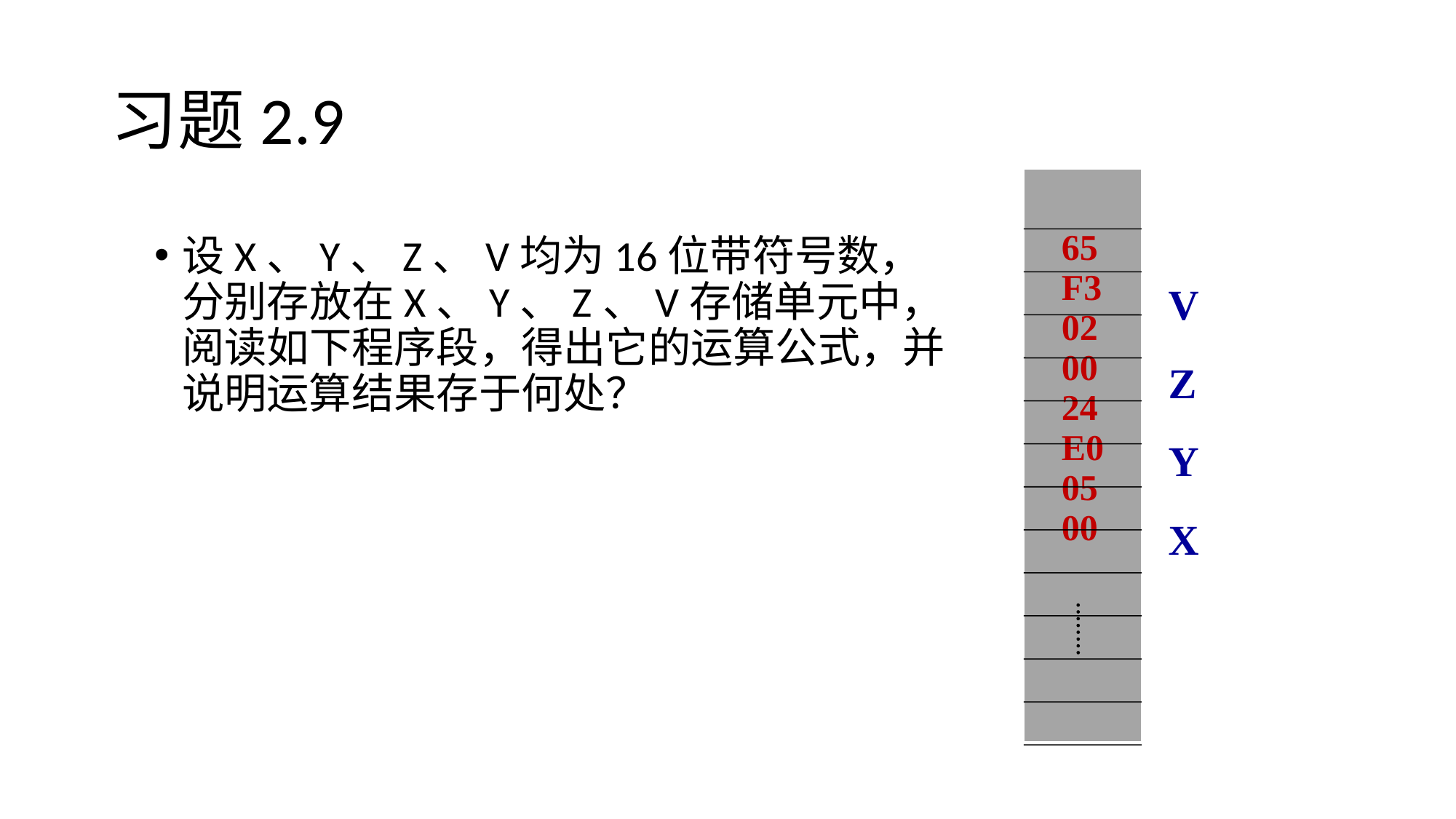

# 习题2.9

设X、Y、Z、V均为16位带符号数，分别存放在X、Y、Z、V存储单元中，阅读如下程序段，得出它的运算公式，并说明运算结果存于何处？

65
F3
02
00
24
E0
05
00
V
Z
Y
X